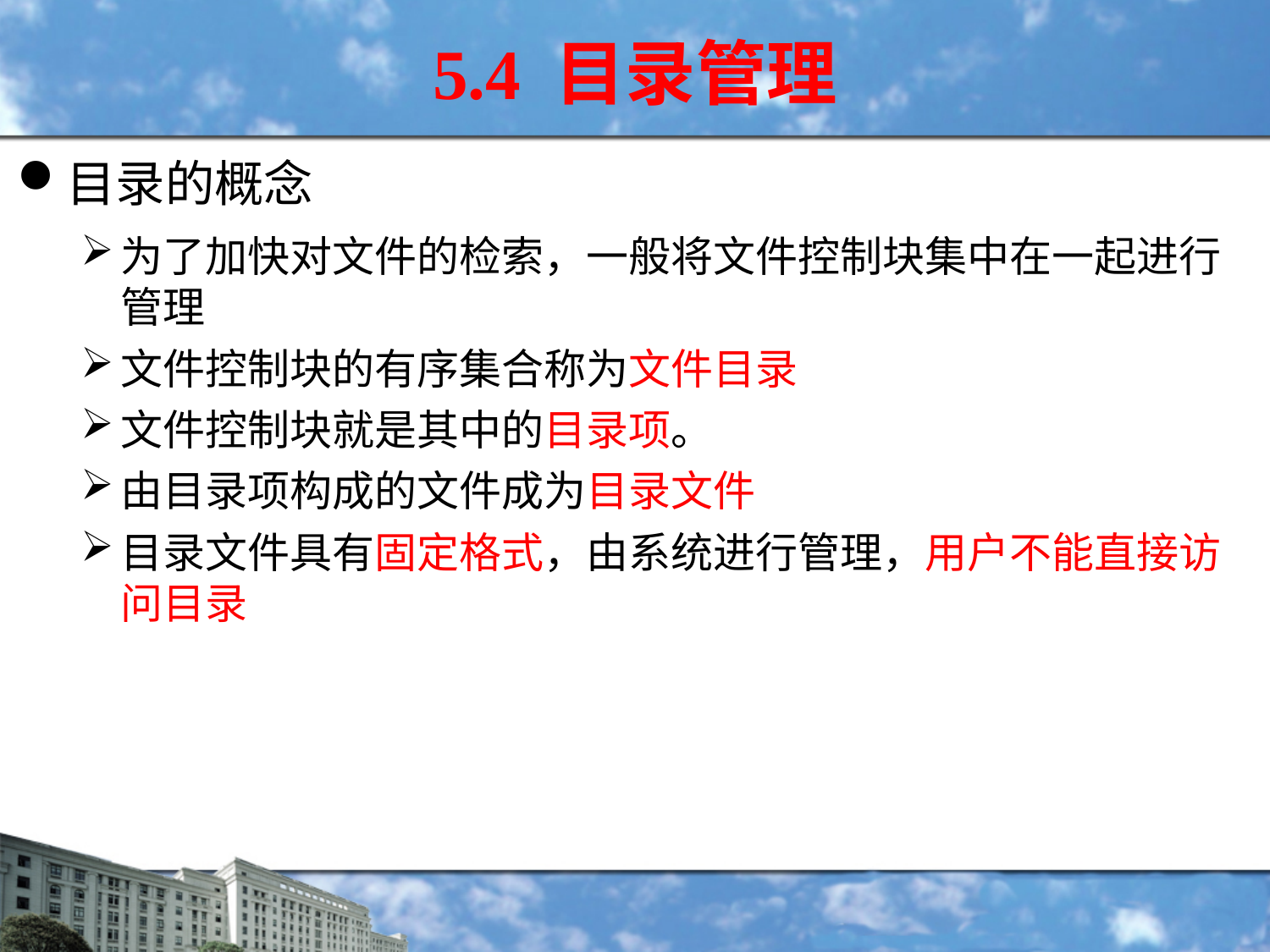

5.4 目录管理
目录的概念
为了加快对文件的检索，一般将文件控制块集中在一起进行管理
文件控制块的有序集合称为文件目录
文件控制块就是其中的目录项。
由目录项构成的文件成为目录文件
目录文件具有固定格式，由系统进行管理，用户不能直接访问目录